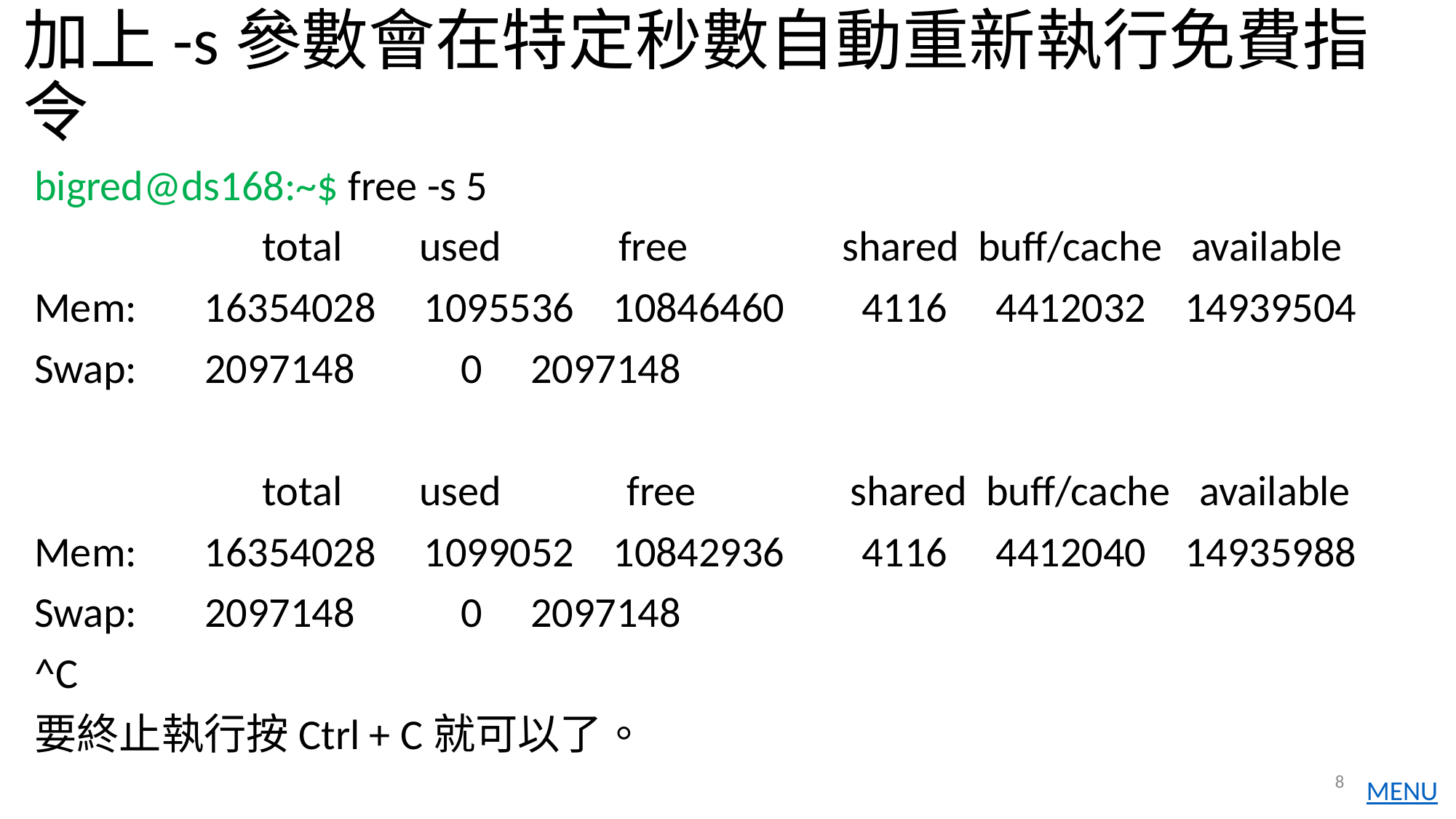

# 加上-s參數會在特定秒數自動重新執行免費指令
bigred@ds168:~$ free -s 5
             	 total        used        	    free                shared  buff/cache   available
Mem:       16354028     1095536    10846460        4116     4412032    14939504
Swap:       2097148           0     2097148

             	 total        used             free                shared  buff/cache   available
Mem:       16354028     1099052    10842936        4116     4412040    14935988
Swap:       2097148           0     2097148
^C
要終止執行按Ctrl + C就可以了。
8